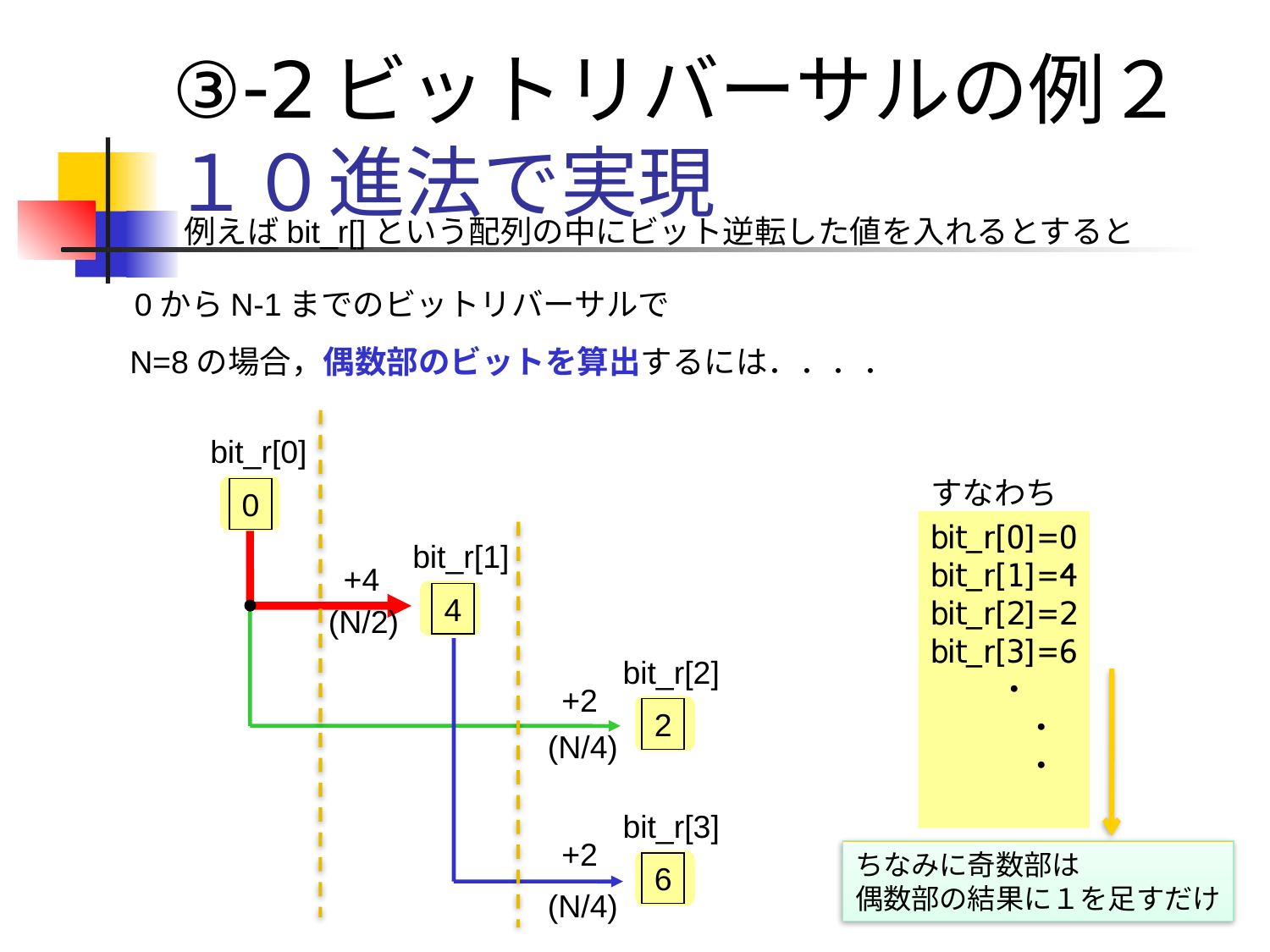

# ③-2ビットリバーサルの例２ １０進法で実現
例えばbit_r[]という配列の中にビット逆転した値を入れるとすると
0からN-1までのビットリバーサルで
N=8の場合，偶数部のビットを算出するには．．．．

bit_r[0]
0
すなわち

bit_r[0]=0
bit_r[1]=4
bit_r[2]=2
bit_r[3]=6
    　・
　　　・
　　　・

bit_r[1]
4

+4

(N/2)

bit_r[2]
2
+2

(N/4)

bit_r[3]
6
+2
ちなみに奇数部は
偶数部の結果に１を足すだけ

(N/4)